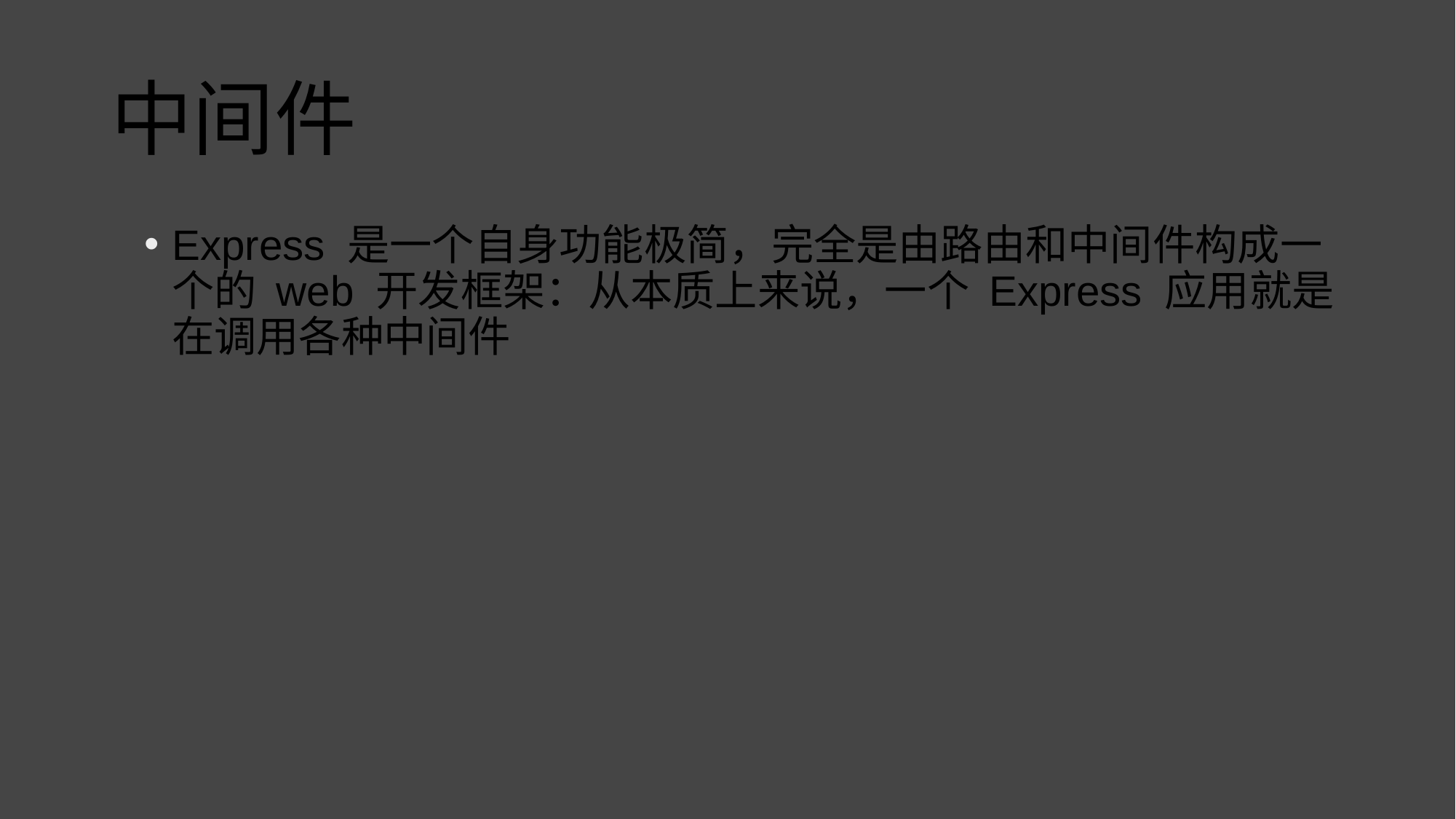

# 中间件
Express 是一个自身功能极简，完全是由路由和中间件构成一个的 web 开发框架：从本质上来说，一个 Express 应用就是在调用各种中间件